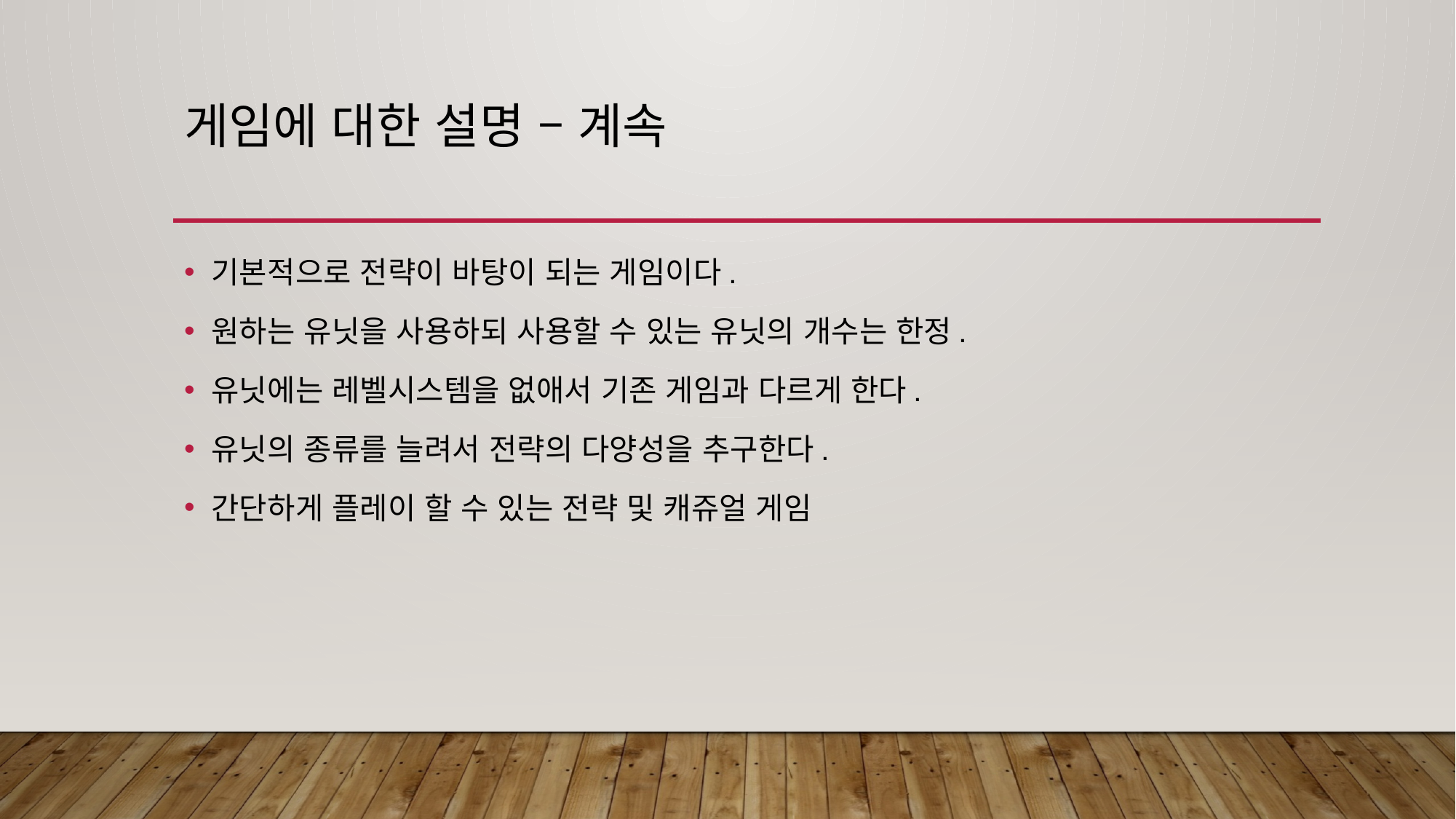

# 게임에 대한 설명 – 계속
기본적으로 전략이 바탕이 되는 게임이다.
원하는 유닛을 사용하되 사용할 수 있는 유닛의 개수는 한정.
유닛에는 레벨시스템을 없애서 기존 게임과 다르게 한다.
유닛의 종류를 늘려서 전략의 다양성을 추구한다.
간단하게 플레이 할 수 있는 전략 및 캐쥬얼 게임